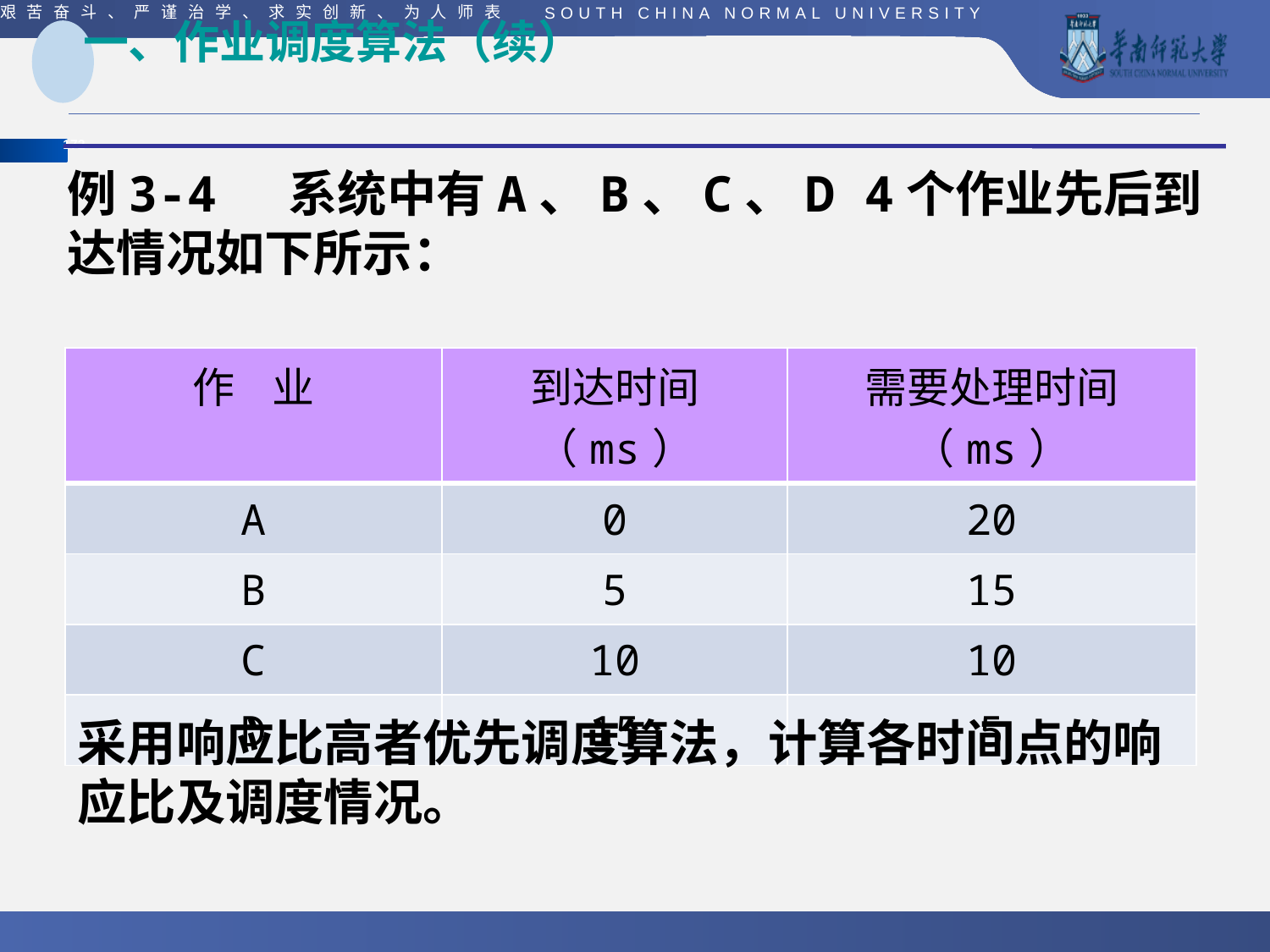

# 一、作业调度算法（续）
例3-4  系统中有A、B、C、D 4个作业先后到达情况如下所示：
| 作 业 | 到达时间（ms） | 需要处理时间（ms） |
| --- | --- | --- |
| A | 0 | 20 |
| B | 5 | 15 |
| C | 10 | 10 |
| D | 15 | 5 |
采用响应比高者优先调度算法，计算各时间点的响应比及调度情况。

172